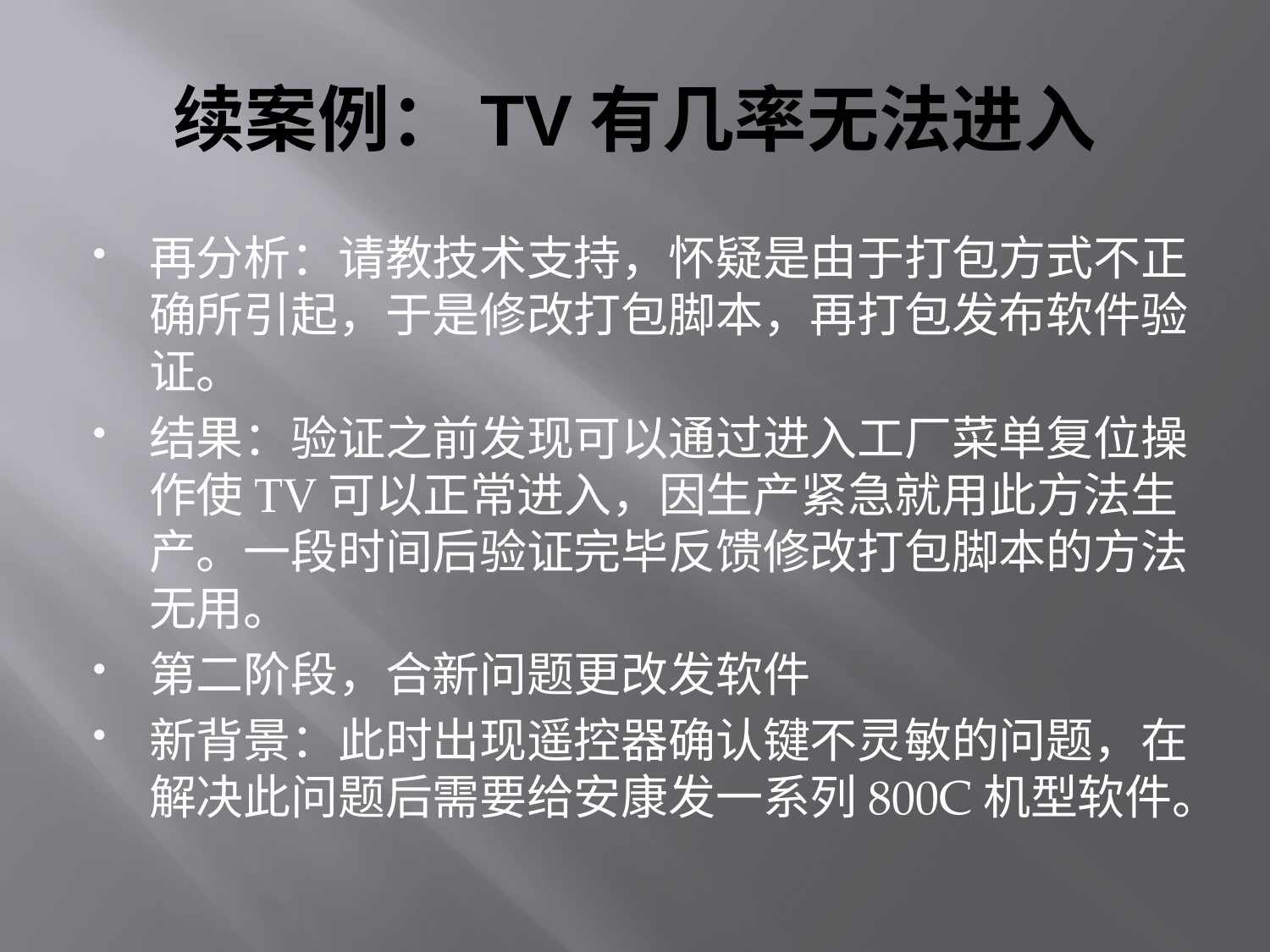

# 续案例：TV有几率无法进入
再分析：请教技术支持，怀疑是由于打包方式不正确所引起，于是修改打包脚本，再打包发布软件验证。
结果：验证之前发现可以通过进入工厂菜单复位操作使TV可以正常进入，因生产紧急就用此方法生产。一段时间后验证完毕反馈修改打包脚本的方法无用。
第二阶段，合新问题更改发软件
新背景：此时出现遥控器确认键不灵敏的问题，在解决此问题后需要给安康发一系列800C机型软件。